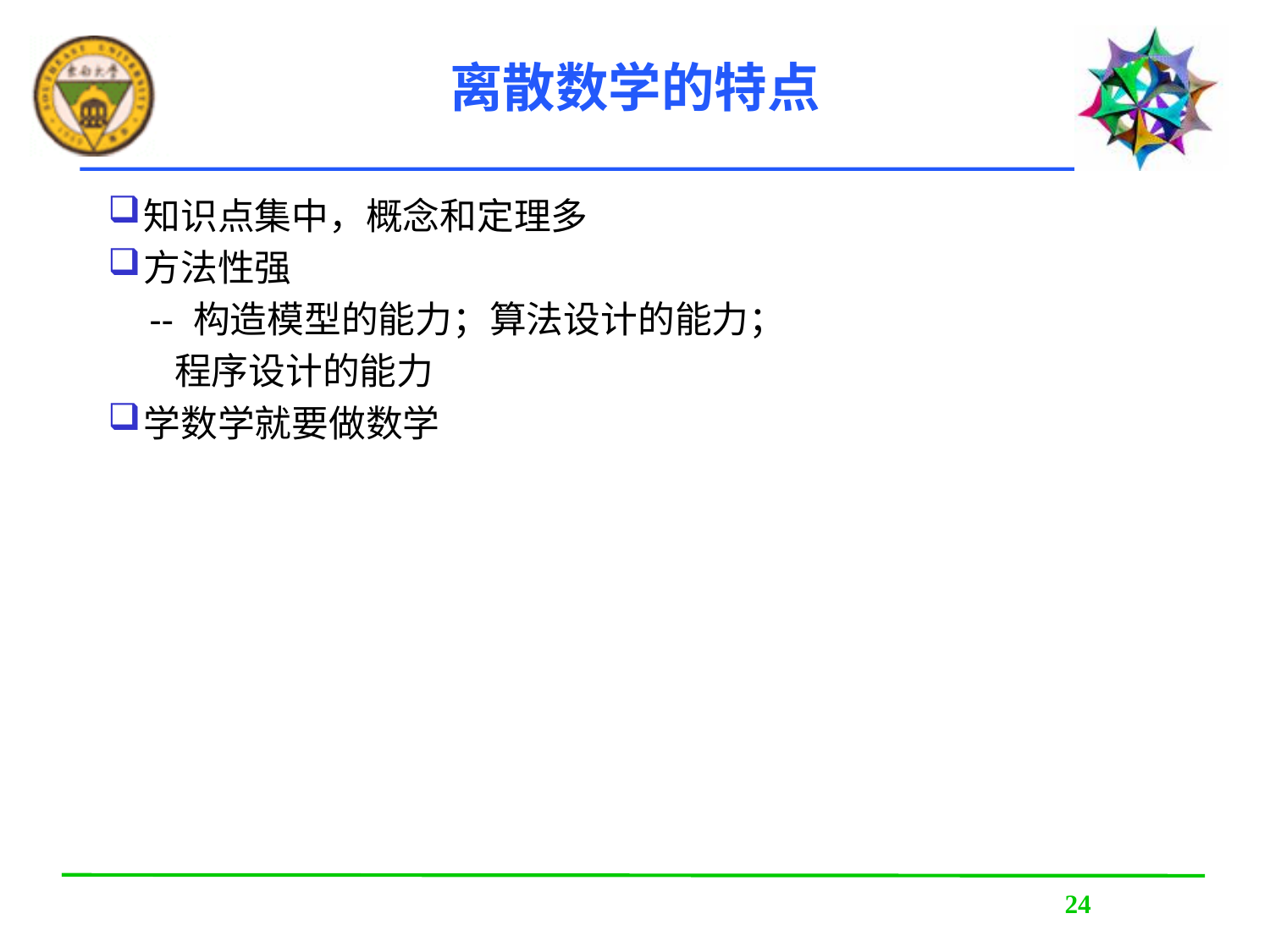

# 离散数学的特点
知识点集中，概念和定理多
方法性强
    -- 构造模型的能力；算法设计的能力；
       程序设计的能力
学数学就要做数学